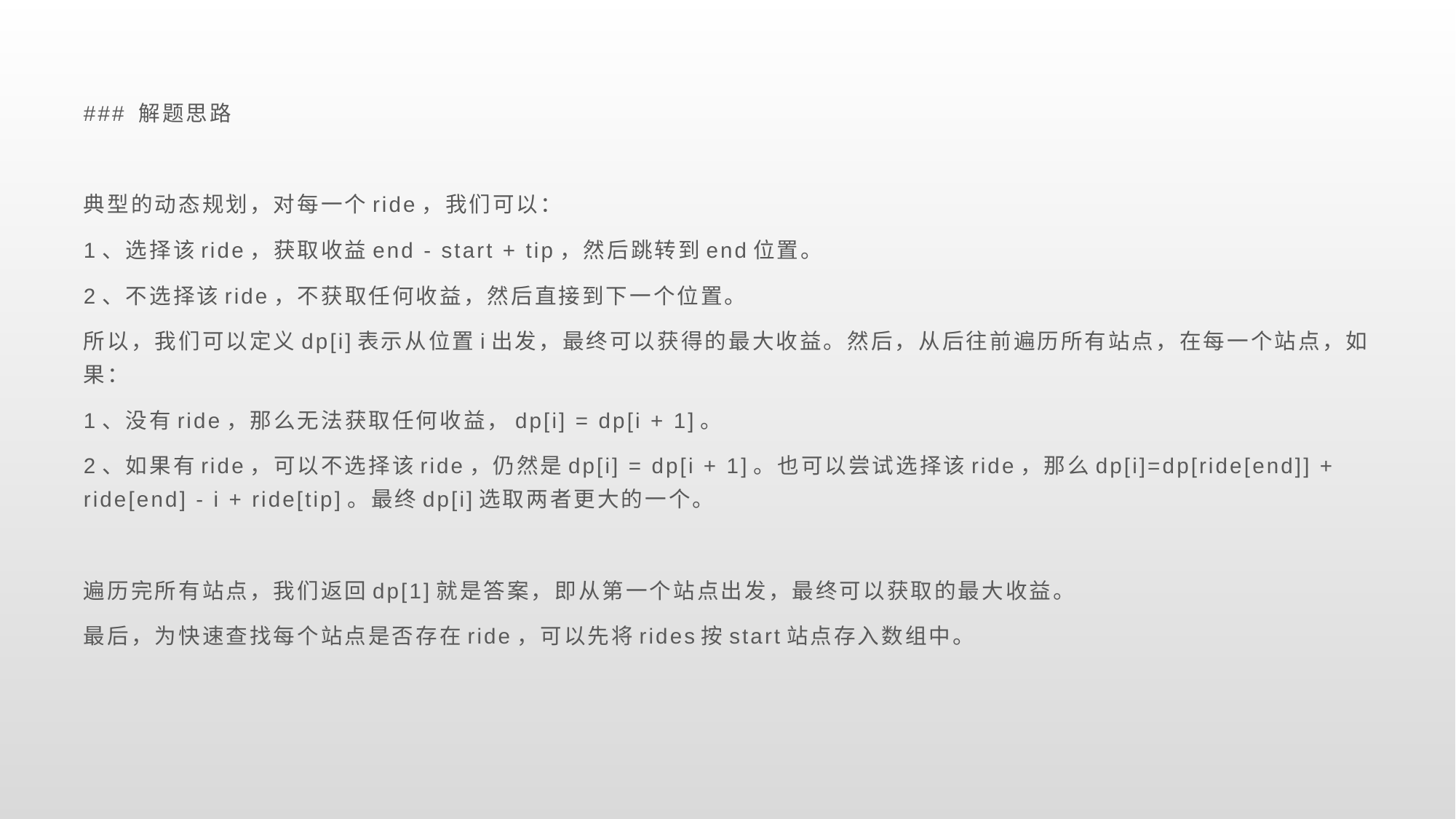

### 解题思路

典型的动态规划，对每一个ride，我们可以：
1、选择该ride，获取收益end - start + tip，然后跳转到end位置。
2、不选择该ride，不获取任何收益，然后直接到下一个位置。
所以，我们可以定义dp[i]表示从位置i出发，最终可以获得的最大收益。然后，从后往前遍历所有站点，在每一个站点，如果：
1、没有ride，那么无法获取任何收益，dp[i] = dp[i + 1]。
2、如果有ride，可以不选择该ride，仍然是dp[i] = dp[i + 1]。也可以尝试选择该ride，那么dp[i]=dp[ride[end]] + ride[end] - i + ride[tip]。最终dp[i]选取两者更大的一个。

遍历完所有站点，我们返回dp[1]就是答案，即从第一个站点出发，最终可以获取的最大收益。
最后，为快速查找每个站点是否存在ride，可以先将rides按start站点存入数组中。